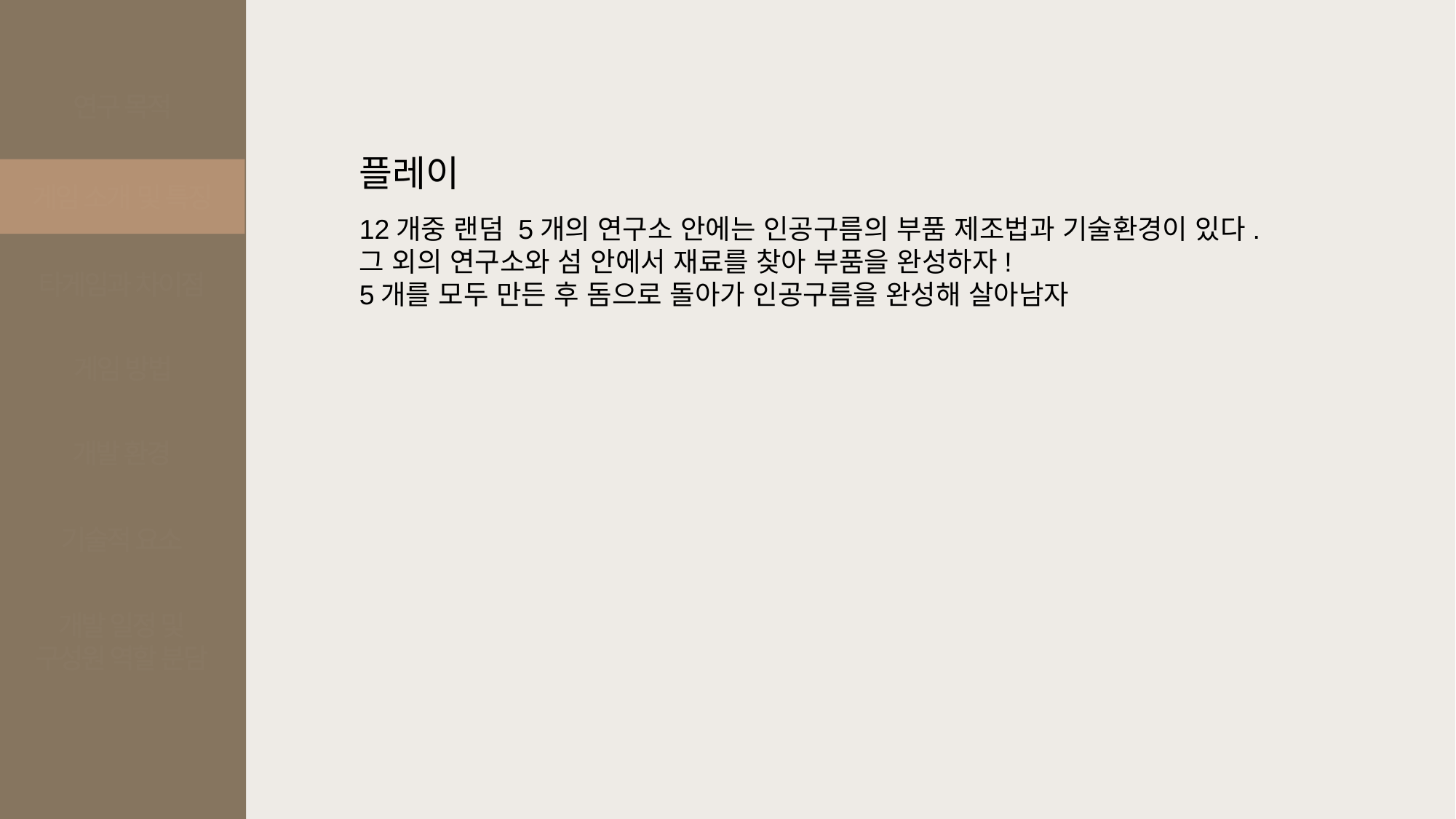

연구 목적
플레이

12개중 랜덤 5개의 연구소 안에는 인공구름의 부품 제조법과 기술환경이 있다.
그 외의 연구소와 섬 안에서 재료를 찾아 부품을 완성하자!
5개를 모두 만든 후 돔으로 돌아가 인공구름을 완성해 살아남자

게임 소개 및 특징
타게임과 차이점
게임 방법
개발 환경
기술적 요소
개발 일정 및
구성원 역할 분담